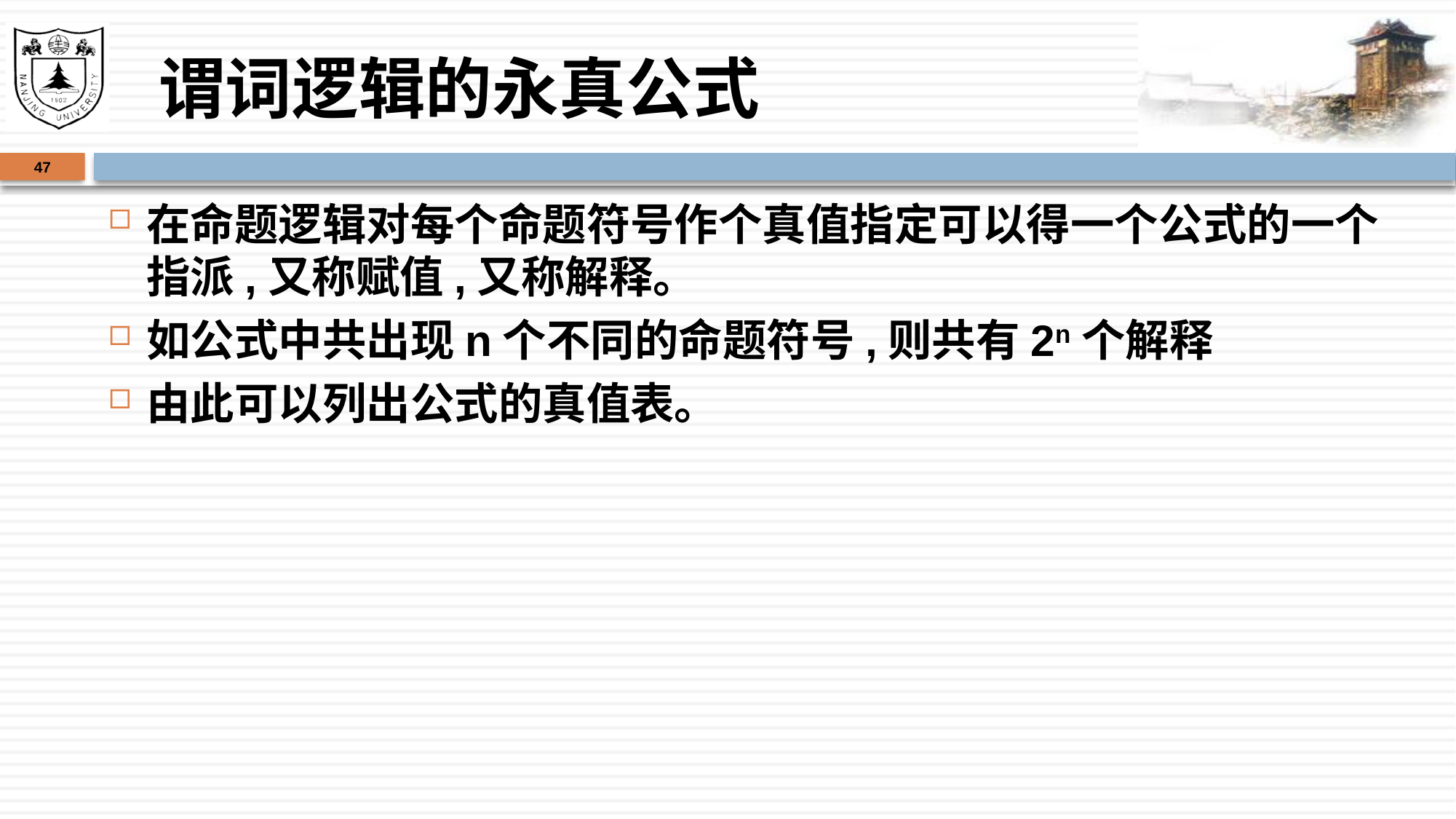

# 谓词逻辑的永真公式
47
在命题逻辑对每个命题符号作个真值指定可以得一个公式的一个指派,又称赋值,又称解释。
如公式中共出现n个不同的命题符号,则共有2n个解释
由此可以列出公式的真值表。